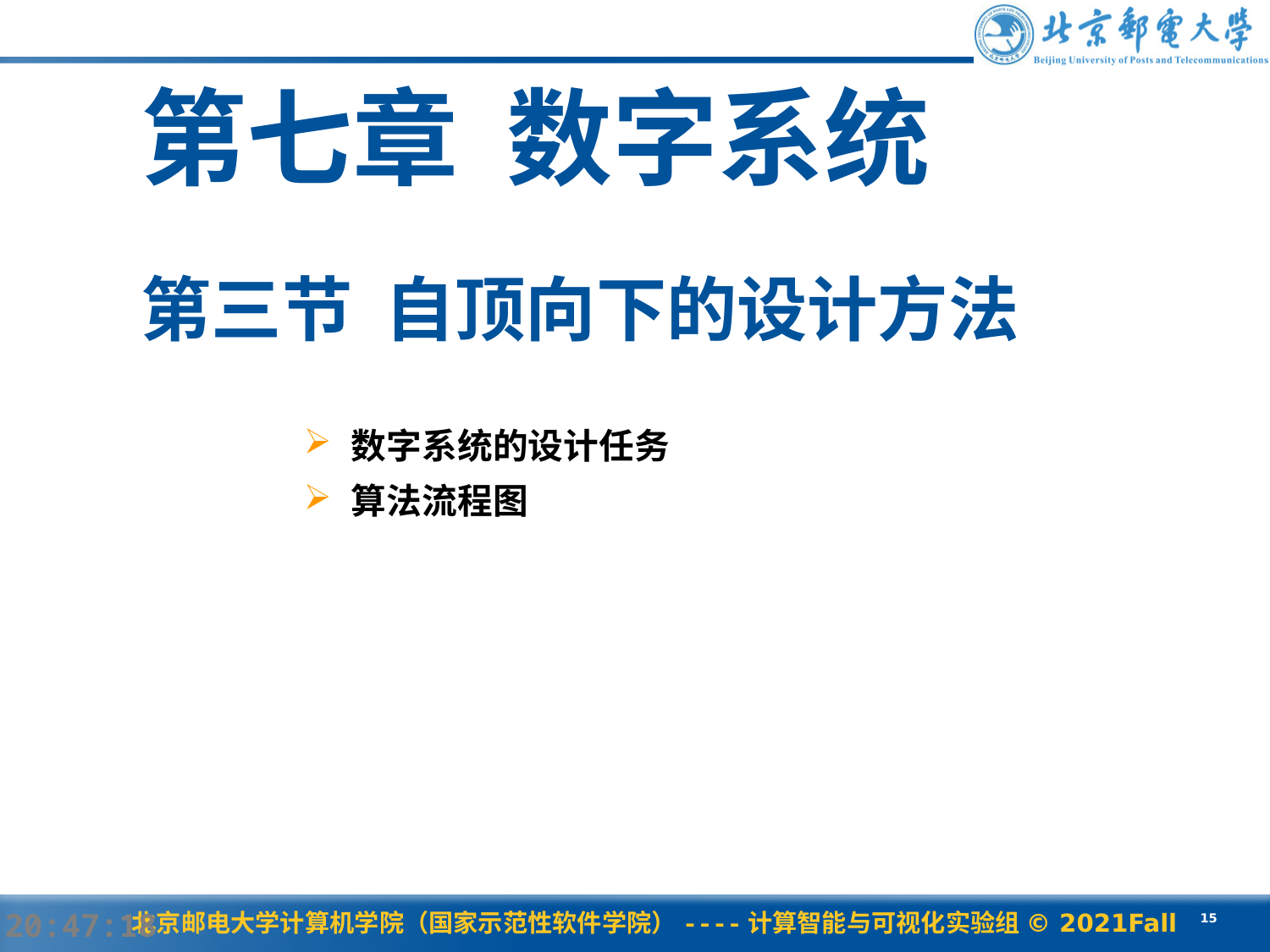

第七章  数字系统
# 第三节  自顶向下的设计方法
数字系统的设计任务
算法流程图